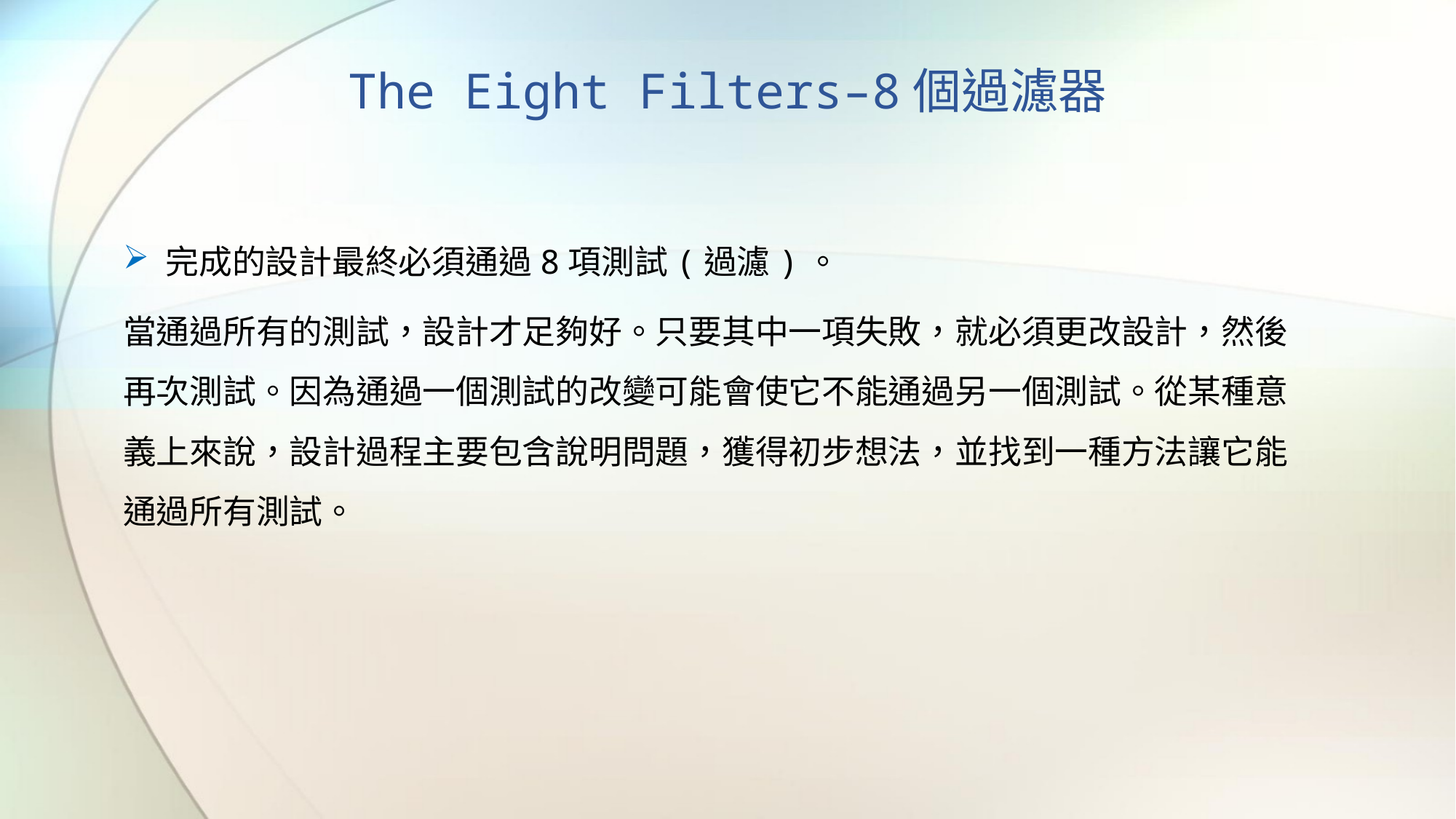

# The Eight Filters–8個過濾器
 完成的設計最終必須通過8項測試(過濾)。
當通過所有的測試，設計才足夠好。只要其中一項失敗，就必須更改設計，然後再次測試。因為通過一個測試的改變可能會使它不能通過另一個測試。從某種意義上來說，設計過程主要包含說明問題，獲得初步想法，並找到一種方法讓它能通過所有測試。